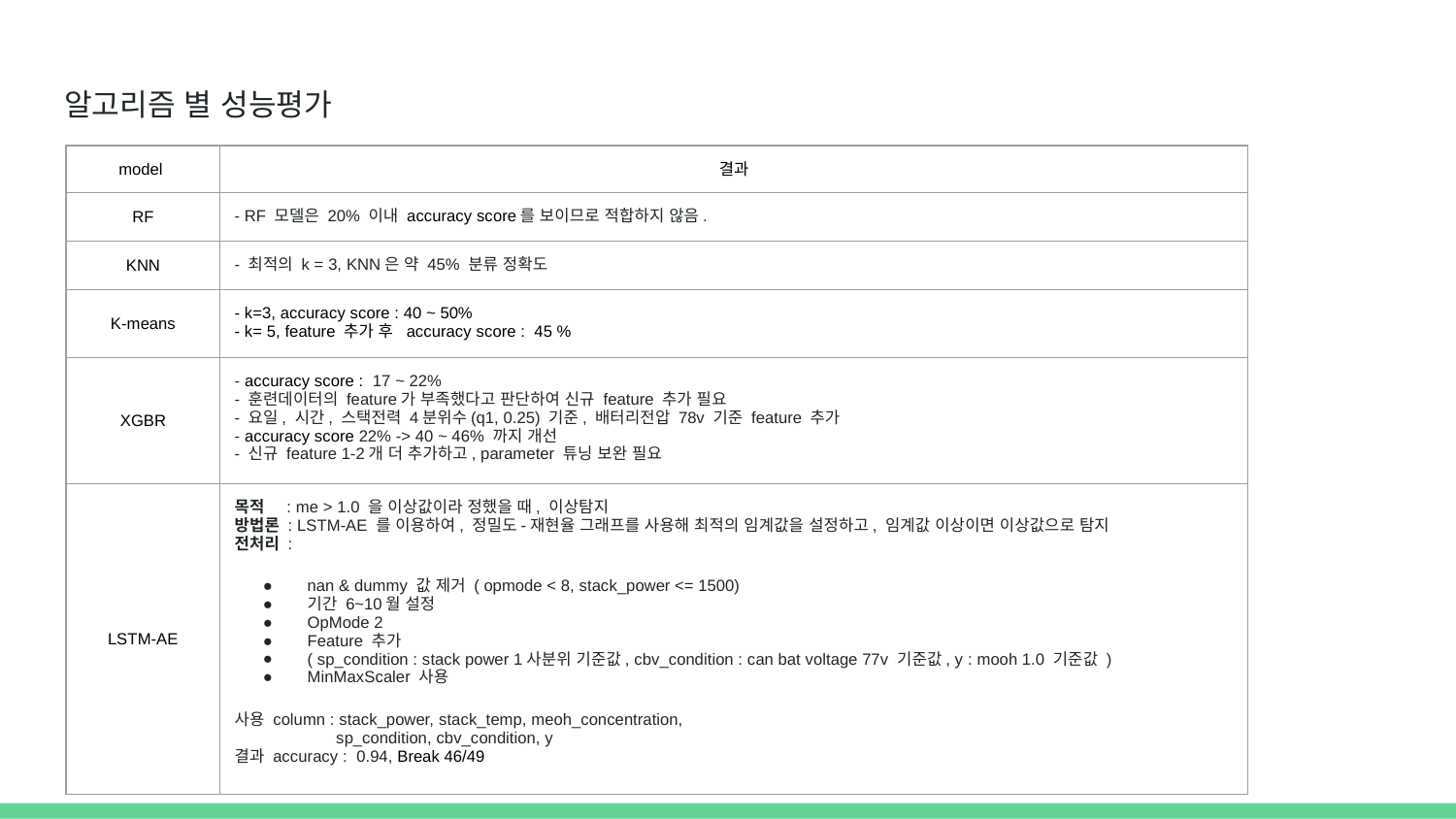

# 알고리즘 별 성능평가
| model | 결과 |
| --- | --- |
| RF | - RF 모델은 20% 이내 accuracy score를 보이므로 적합하지 않음. |
| KNN | - 최적의 k = 3, KNN은 약 45% 분류 정확도 |
| K-means | - k=3, accuracy score : 40 ~ 50% - k= 5, feature 추가 후 accuracy score : 45 % |
| XGBR | - accuracy score : 17 ~ 22% - 훈련데이터의 feature가 부족했다고 판단하여 신규 feature 추가 필요 - 요일, 시간, 스택전력 4분위수(q1, 0.25) 기준, 배터리전압 78v 기준 feature 추가 - accuracy score 22% -> 40 ~ 46% 까지 개선 - 신규 feature 1-2개 더 추가하고, parameter 튜닝 보완 필요 |
| LSTM-AE | 목적 : me > 1.0 을 이상값이라 정했을 때, 이상탐지 방법론 : LSTM-AE 를 이용하여, 정밀도-재현율 그래프를 사용해 최적의 임계값을 설정하고, 임계값 이상이면 이상값으로 탐지 전처리 : nan & dummy 값 제거 ( opmode < 8, stack\_power <= 1500) 기간 6~10월 설정 OpMode 2 Feature 추가 ( sp\_condition : stack power 1사분위 기준값, cbv\_condition : can bat voltage 77v 기준값, y : mooh 1.0 기준값 ) MinMaxScaler 사용 사용 column : stack\_power, stack\_temp, meoh\_concentration, sp\_condition, cbv\_condition, y 결과 accuracy : 0.94, Break 46/49 |